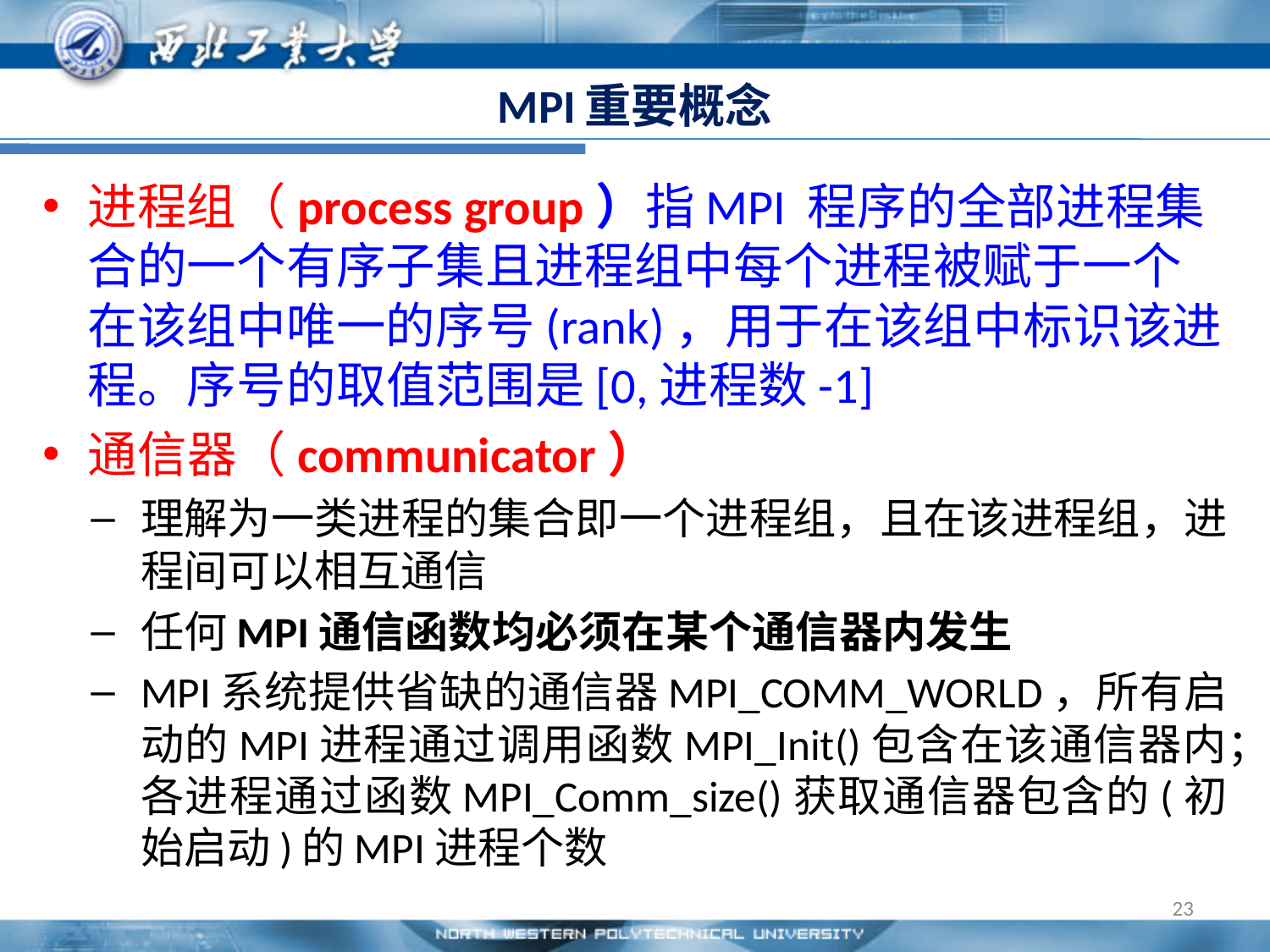

# MPI重要概念
进程组（process group）指MPI 程序的全部进程集合的一个有序子集且进程组中每个进程被赋于一个在该组中唯一的序号(rank)，用于在该组中标识该进程。序号的取值范围是[0,进程数-1]
通信器（communicator）
理解为一类进程的集合即一个进程组，且在该进程组，进程间可以相互通信
任何MPI通信函数均必须在某个通信器内发生
MPI系统提供省缺的通信器MPI_COMM_WORLD，所有启动的MPI进程通过调用函数MPI_Init()包含在该通信器内；各进程通过函数MPI_Comm_size()获取通信器包含的(初始启动)的MPI进程个数
23